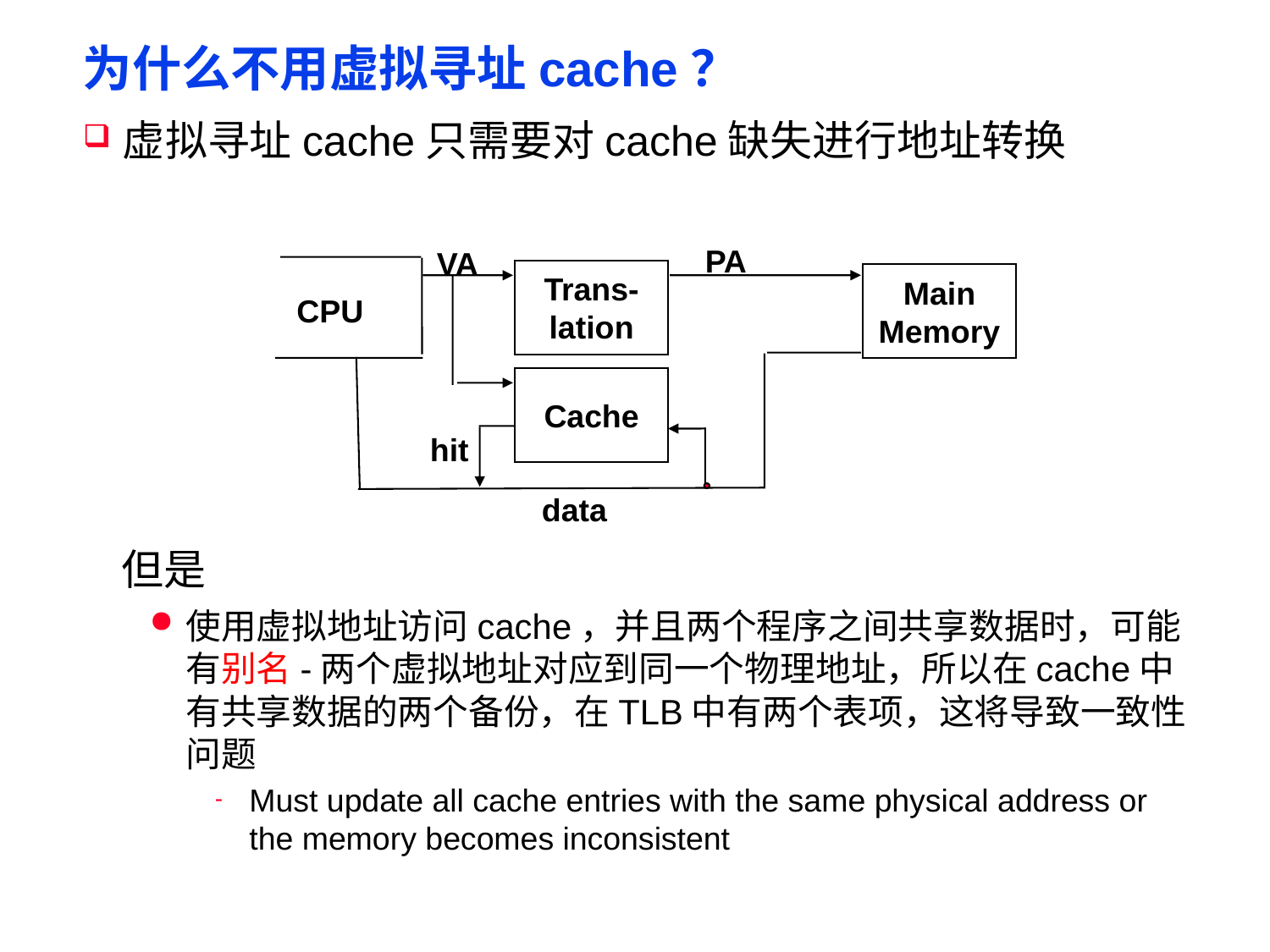

# 为什么不用虚拟寻址cache？
虚拟寻址cache只需要对cache缺失进行地址转换
PA
VA

Trans-
lation
Main
Memory

CPU

Cache

hit

data
   但是
使用虚拟地址访问cache，并且两个程序之间共享数据时，可能有别名-两个虚拟地址对应到同一个物理地址，所以在cache中有共享数据的两个备份，在TLB中有两个表项，这将导致一致性问题
Must update all cache entries with the same physical address or the memory becomes inconsistent